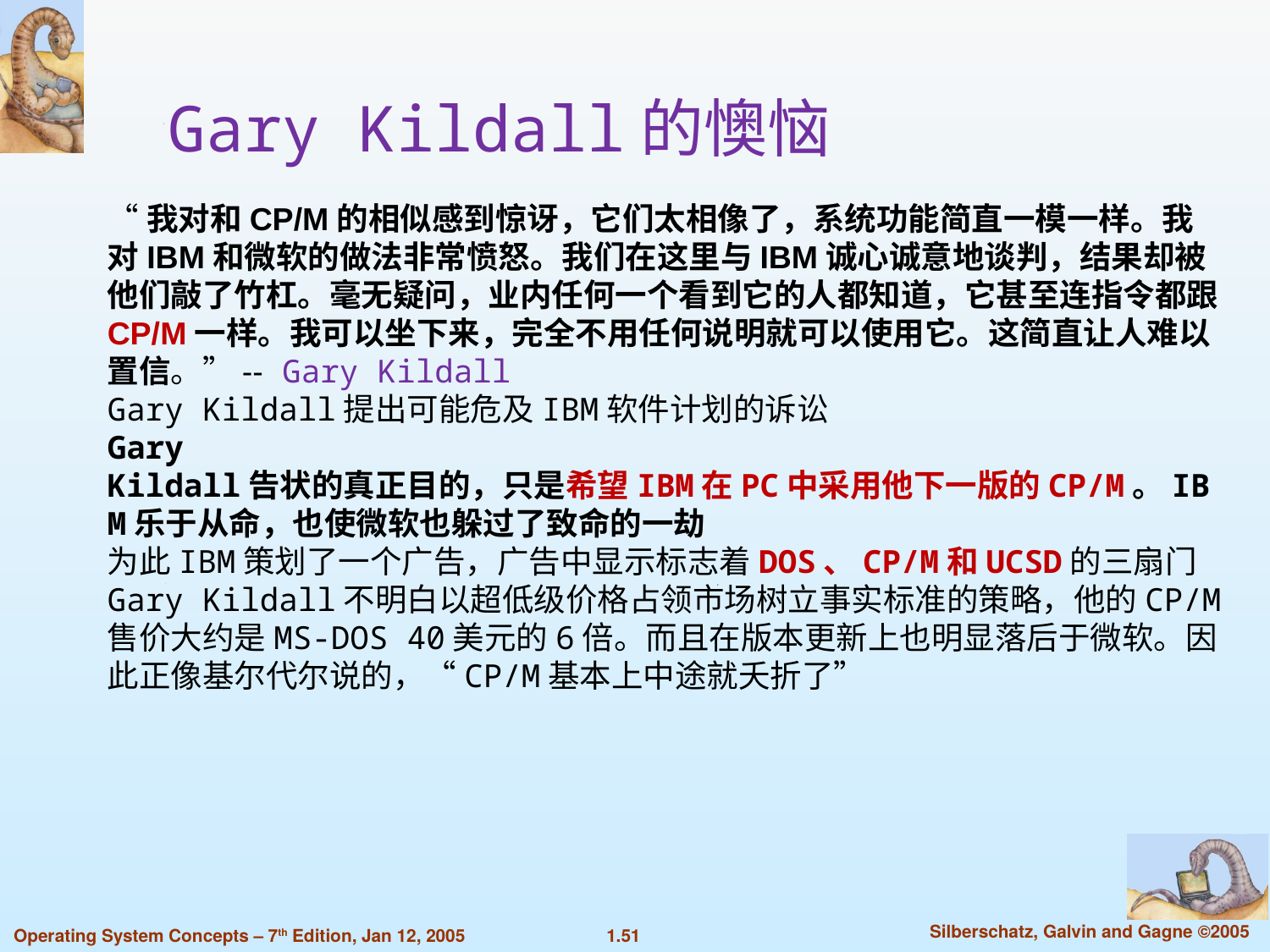

Gary Kildall的懊恼
“我对和CP/M的相似感到惊讶，它们太相像了，系统功能简直一模一样。我对IBM和微软的做法非常愤怒。我们在这里与IBM诚心诚意地谈判，结果却被他们敲了竹杠。毫无疑问，业内任何一个看到它的人都知道，它甚至连指令都跟CP/M一样。我可以坐下来，完全不用任何说明就可以使用它。这简直让人难以置信。”-- Gary Kildall
Gary Kildall提出可能危及IBM软件计划的诉讼
Gary Kildall告状的真正目的，只是希望IBM在PC中采用他下一版的CP/M。IBM乐于从命，也使微软也躲过了致命的一劫
为此IBM策划了一个广告，广告中显示标志着DOS、CP/M和UCSD的三扇门
Gary Kildall不明白以超低级价格占领市场树立事实标准的策略，他的CP/M售价大约是MS-DOS 40美元的6倍。而且在版本更新上也明显落后于微软。因此正像基尔代尔说的，“CP/M基本上中途就夭折了”